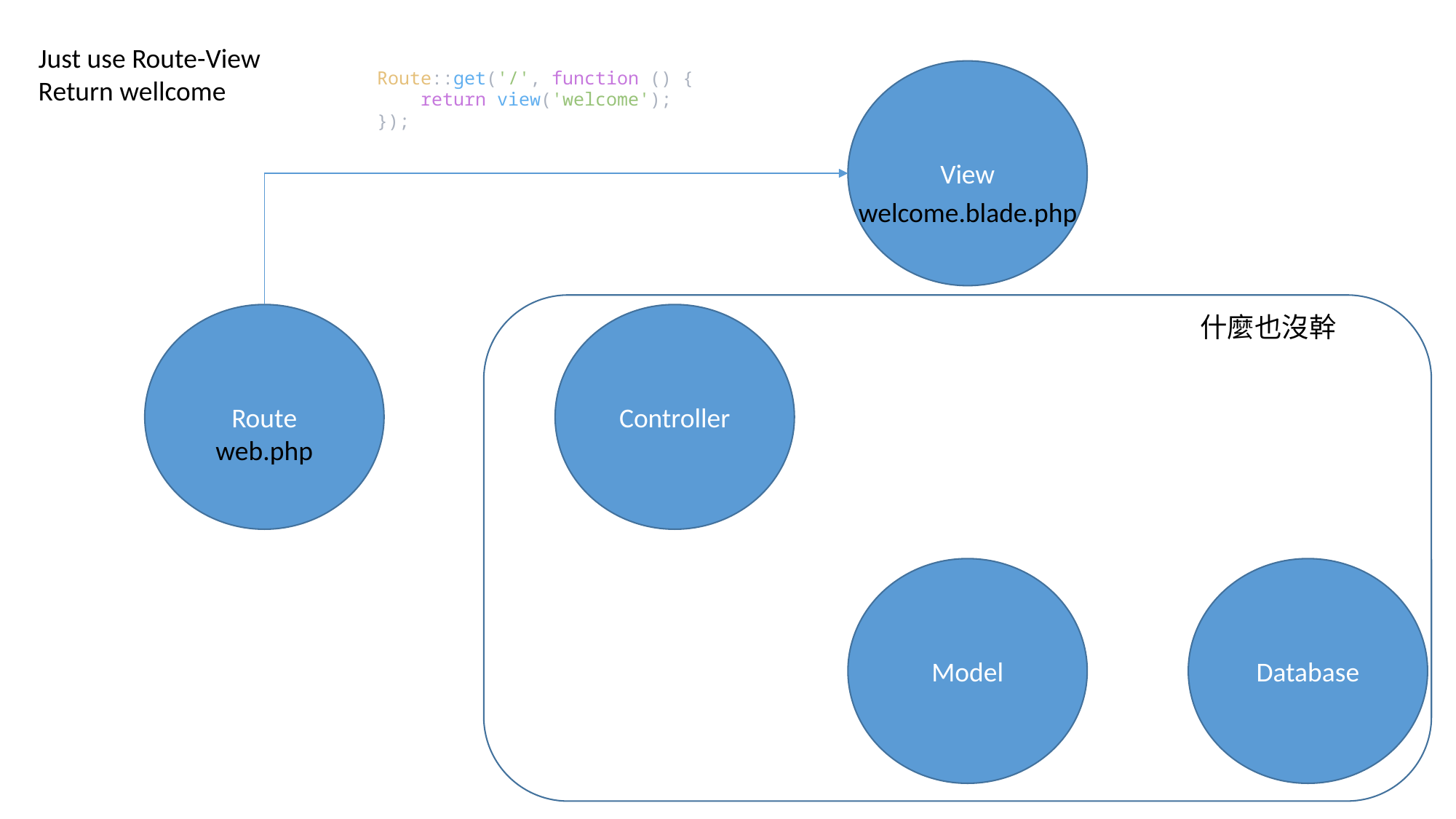

Just use Route-View
Return wellcome
Route::get('/', function () {
    return view('welcome');
});

View
welcome.blade.php

Route
Controller
什麼也沒幹
web.php
Model
Database